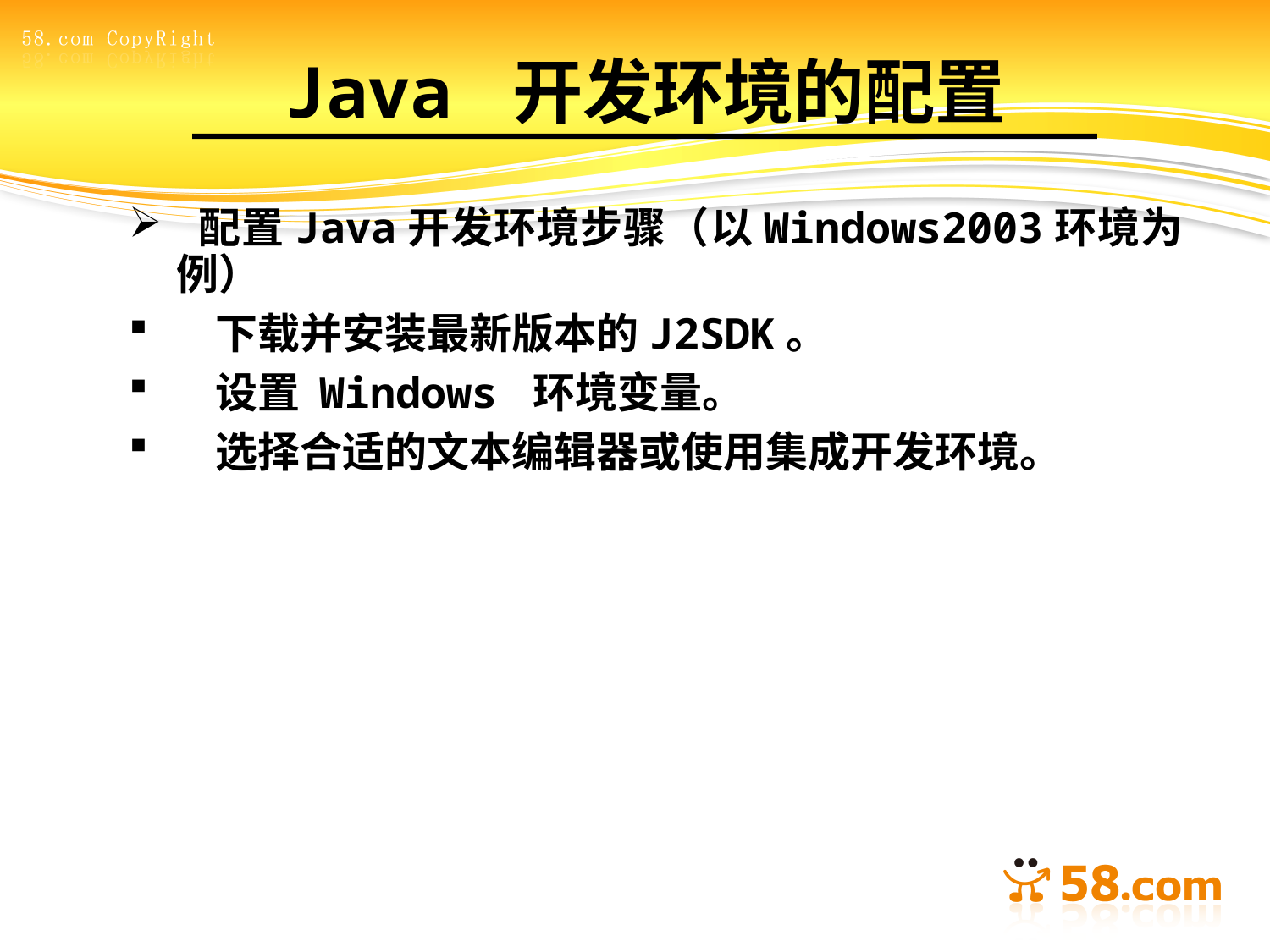

Java 开发环境的配置
 配置Java开发环境步骤（以Windows2003环境为例）
   下载并安装最新版本的J2SDK。
   设置 Windows 环境变量。
   选择合适的文本编辑器或使用集成开发环境。